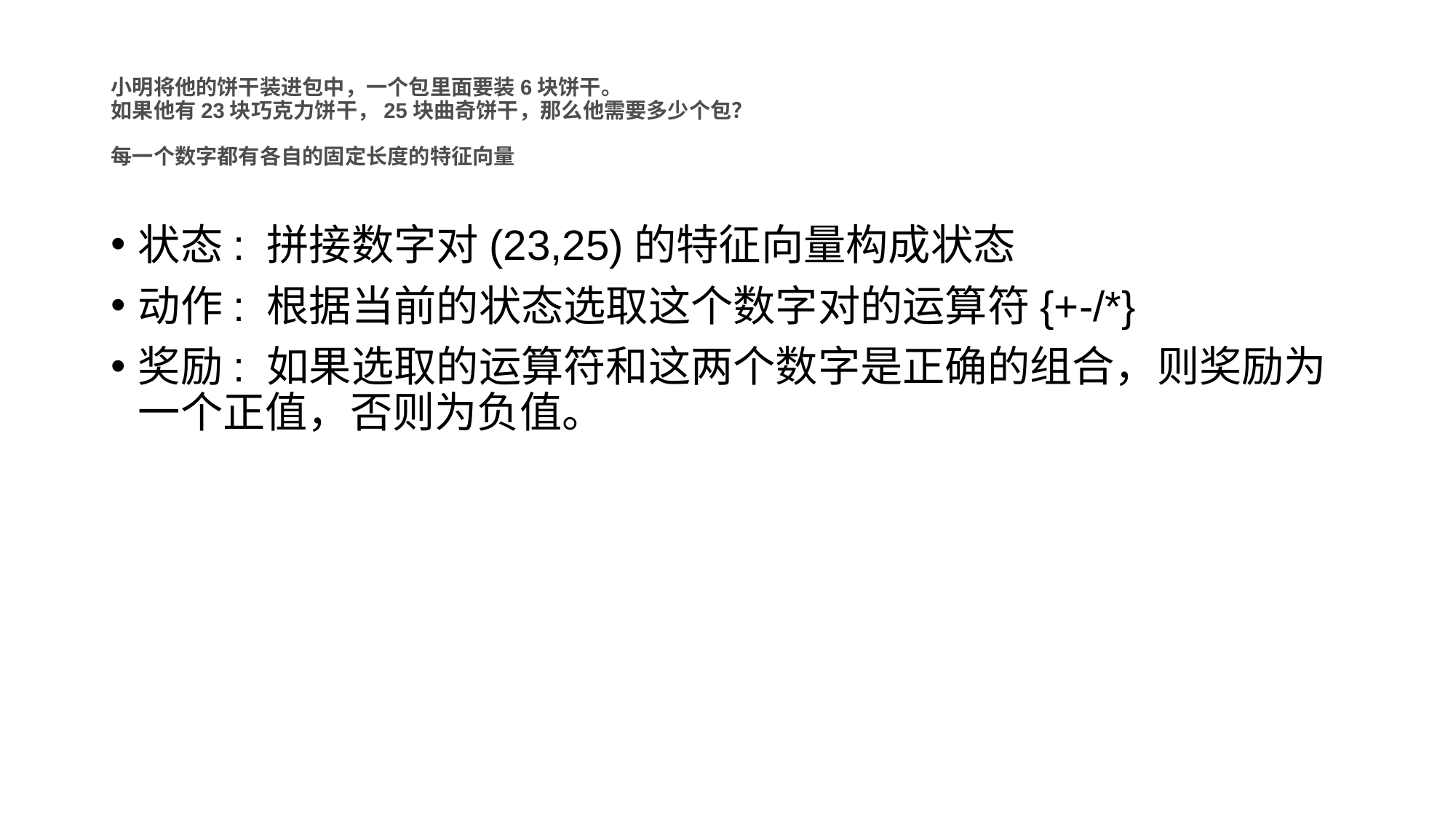

# 小明将他的饼干装进包中，一个包里面要装6块饼干。
如果他有23块巧克力饼干，25块曲奇饼干，那么他需要多少个包？
每一个数字都有各自的固定长度的特征向量
状态: 拼接数字对(23,25)的特征向量构成状态
动作: 根据当前的状态选取这个数字对的运算符{+-/*}
奖励: 如果选取的运算符和这两个数字是正确的组合，则奖励为一个正值，否则为负值。